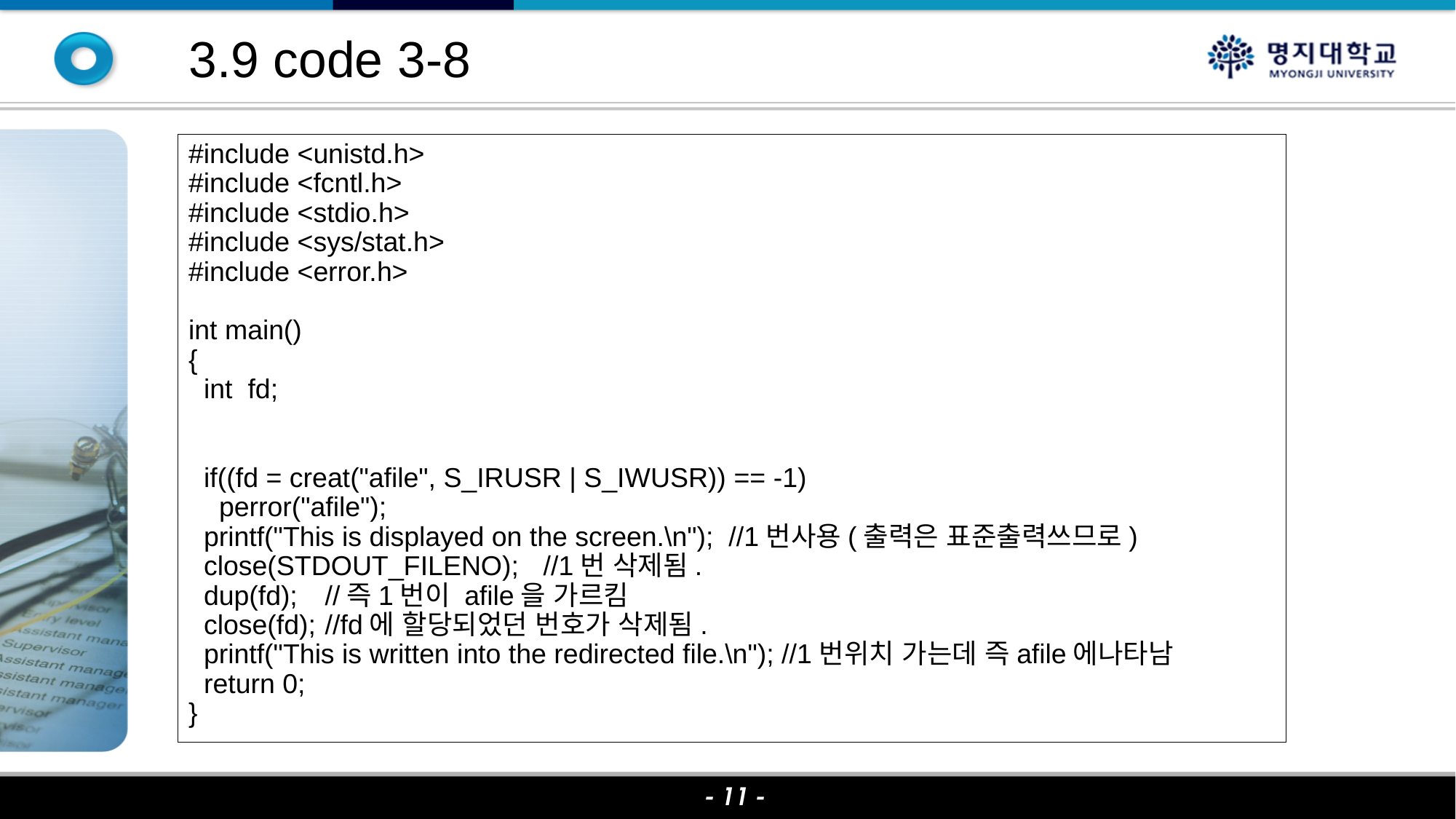

3.9 code 3-8
#include <unistd.h>
#include <fcntl.h>
#include <stdio.h>
#include <sys/stat.h>
#include <error.h>

int main()
{
  int  fd;

  if((fd = creat("afile", S_IRUSR | S_IWUSR)) == -1)
    perror("afile");
  printf("This is displayed on the screen.\n");  //1번사용(출력은 표준출력쓰므로)
  close(STDOUT_FILENO);	//1번 삭제됨.
  dup(fd);	//즉1번이 afile을 가르킴
  close(fd); 	//fd에 할당되었던 번호가 삭제됨.
  printf("This is written into the redirected file.\n"); //1번위치 가는데 즉afile에나타남
  return 0;
}
- 11 -